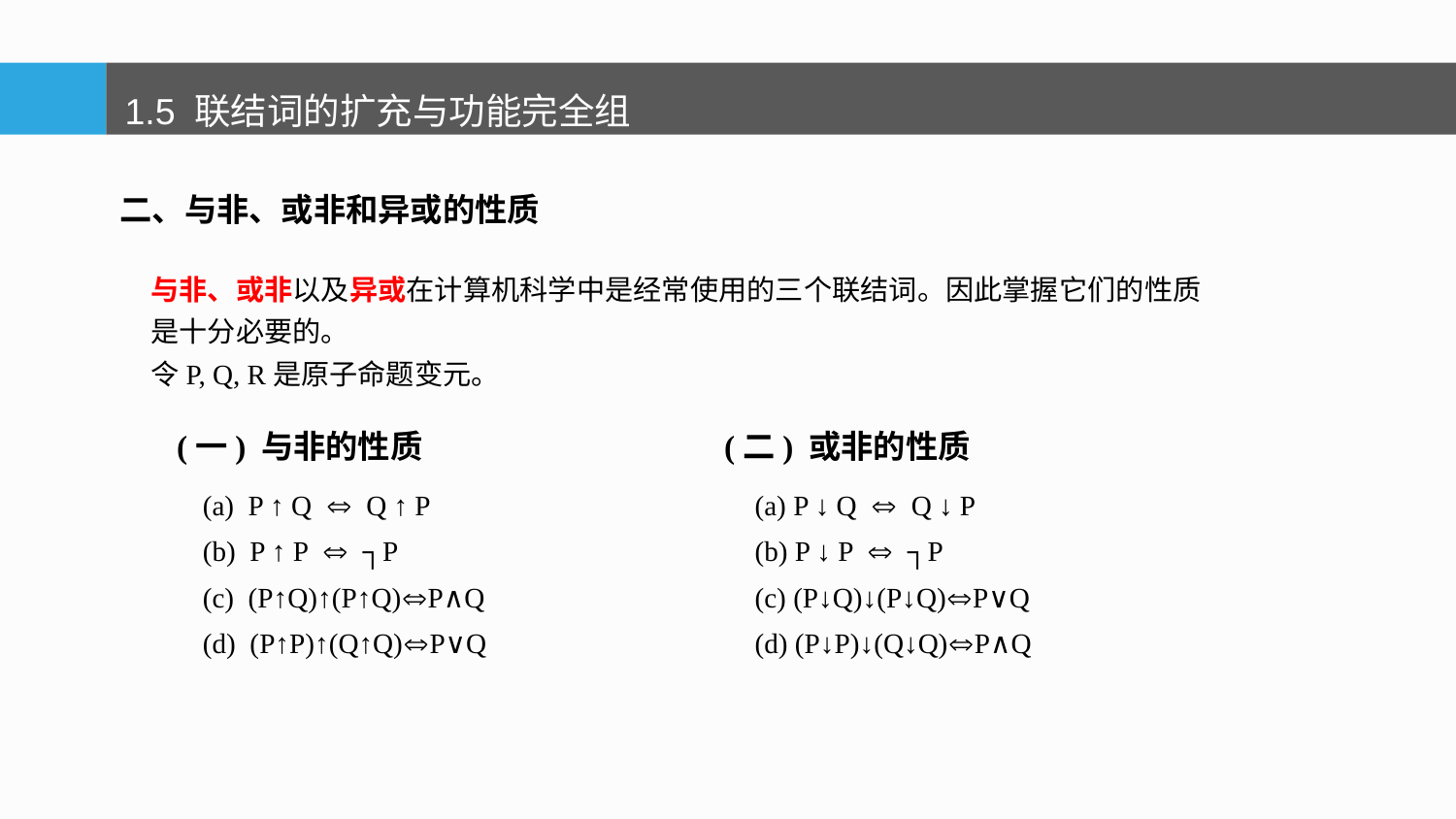

1.5 联结词的扩充与功能完全组

二、与非、或非和异或的性质
与非、或非以及异或在计算机科学中是经常使用的三个联结词。因此掌握它们的性质是十分必要的。
令P, Q, R是原子命题变元。

(二) 或非的性质

(一) 与非的性质

(a)  P ↑ Q  ⇔  Q ↑ P
(b)  P ↑ P  ⇔  ┐P
(c)  (P↑Q)↑(P↑Q)⇔P∧Q
(d)  (P↑P)↑(Q↑Q)⇔P∨Q

(a) P ↓ Q  ⇔  Q ↓ P
(b) P ↓ P  ⇔  ┐P
(c) (P↓Q)↓(P↓Q)⇔P∨Q
(d) (P↓P)↓(Q↓Q)⇔P∧Q